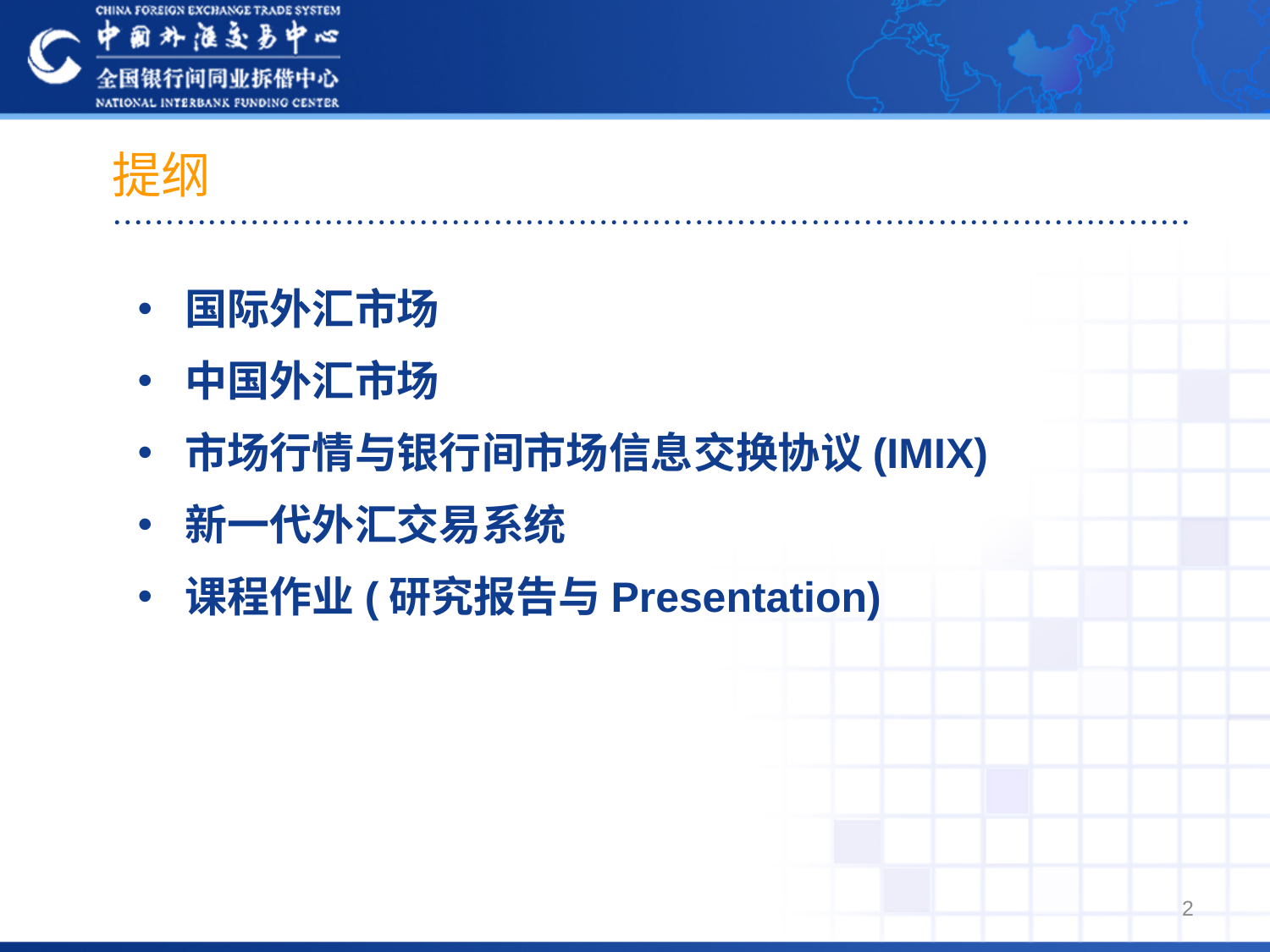

# 提纲 …………………………………………………………………………………………
国际外汇市场
中国外汇市场
市场行情与银行间市场信息交换协议(IMIX)
新一代外汇交易系统
课程作业(研究报告与Presentation)
2